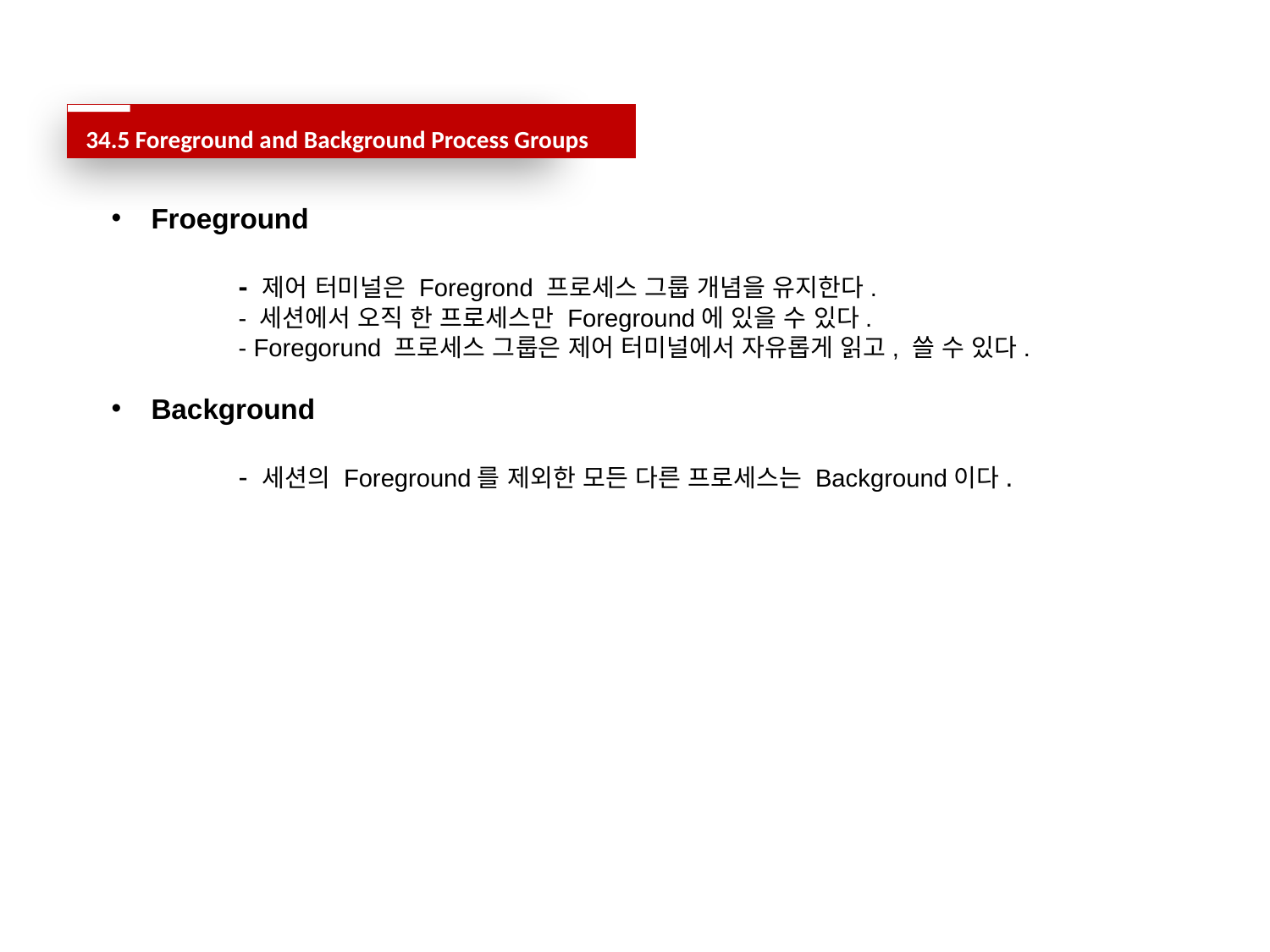

34.5 Foreground and Background Process Groups

Froeground

	- 제어 터미널은 Foregrond 프로세스 그룹 개념을 유지한다.
	- 세션에서 오직 한 프로세스만 Foreground에 있을 수 있다.
	- Foregorund 프로세스 그룹은 제어 터미널에서 자유롭게 읽고, 쓸 수 있다.

Background

	- 세션의 Foreground를 제외한 모든 다른 프로세스는 Background이다.